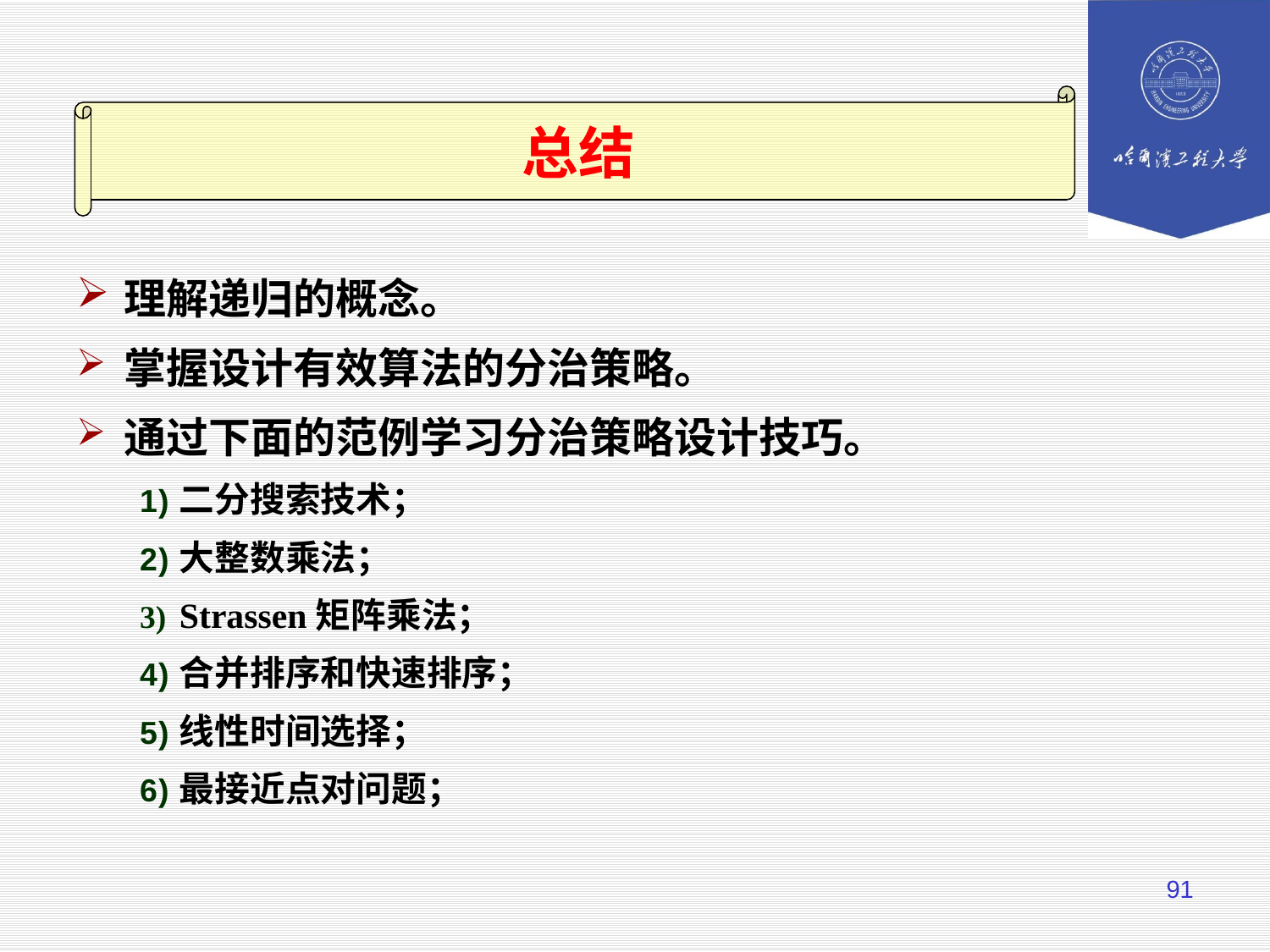

总结
理解递归的概念。
掌握设计有效算法的分治策略。
通过下面的范例学习分治策略设计技巧。
二分搜索技术；
大整数乘法；
Strassen矩阵乘法；
合并排序和快速排序；
线性时间选择；
最接近点对问题；

91